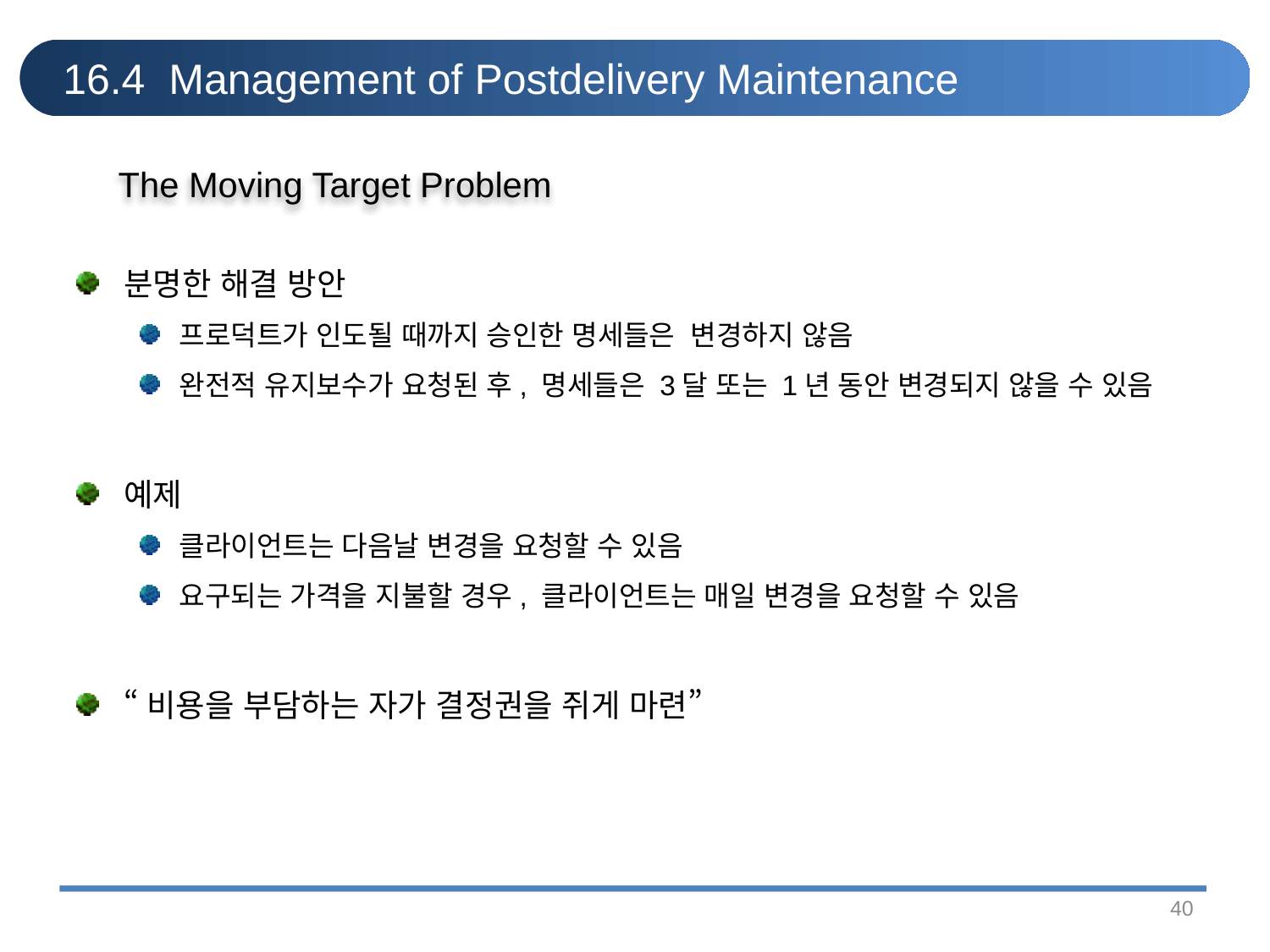

# 16.4  Management of Postdelivery Maintenance
The Moving Target Problem
분명한 해결 방안
프로덕트가 인도될 때까지 승인한 명세들은  변경하지 않음
완전적 유지보수가 요청된 후, 명세들은 3달 또는 1년 동안 변경되지 않을 수 있음

예제
클라이언트는 다음날 변경을 요청할 수 있음
요구되는 가격을 지불할 경우, 클라이언트는 매일 변경을 요청할 수 있음

“비용을 부담하는 자가 결정권을 쥐게 마련”
40